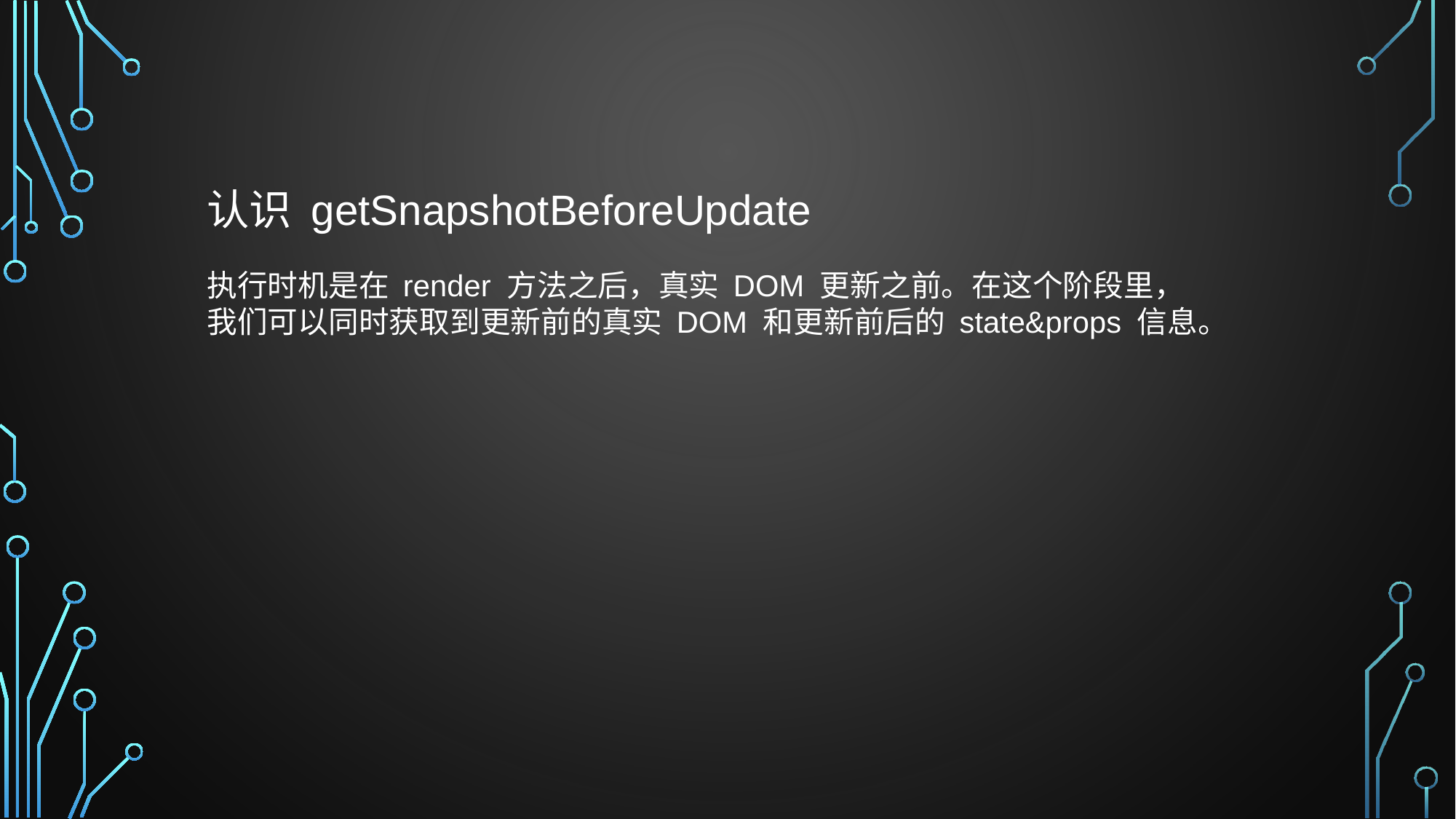

认识 getSnapshotBeforeUpdate

执行时机是在 render 方法之后，真实 DOM 更新之前。在这个阶段里，
我们可以同时获取到更新前的真实 DOM 和更新前后的 state&props 信息。